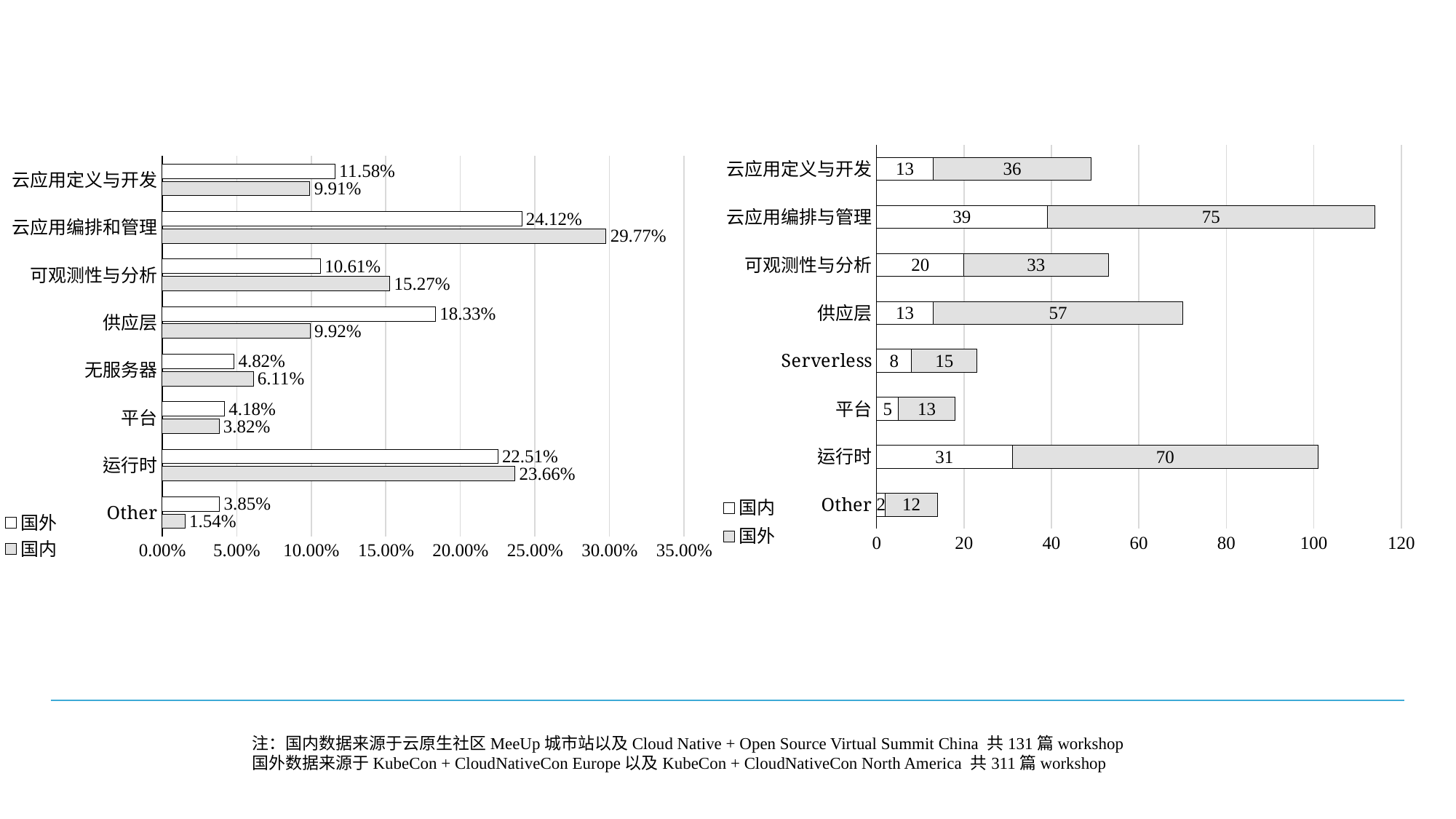

### Chart

| Category | 国内 | 国外 |
|---|---|---|
| Other | 0.0154 | 0.0385 |
| 运行时 | 0.2366 | 0.2251 |
| 平台 | 0.0382 | 0.0418 |
| 无服务器 | 0.0611 | 0.0482 |
| 供应层 | 0.0992 | 0.1833 |
| 可观测性与分析 | 0.1527 | 0.1061 |
| 云应用编排和管理 | 0.2977 | 0.2412 |
| 云应用定义与开发 | 0.0991 | 0.1158 |

### Chart

| Category | 国内 | 国外 |
|---|---|---|
| Other | 2.0 | 12.0 |
| 运行时 | 31.0 | 70.0 |
| 平台 | 5.0 | 13.0 |
| Serverless | 8.0 | 15.0 |
| 供应层 | 13.0 | 57.0 |
| 可观测性与分析 | 20.0 | 33.0 |
| 云应用编排与管理 | 39.0 | 75.0 |
| 云应用定义与开发 | 13.0 | 36.0 |
注：国内数据来源于云原生社区MeeUp城市站以及Cloud Native + Open Source Virtual Summit China 共131篇workshop
国外数据来源于KubeCon + CloudNativeCon Europe以及KubeCon + CloudNativeCon North America 共311篇workshop